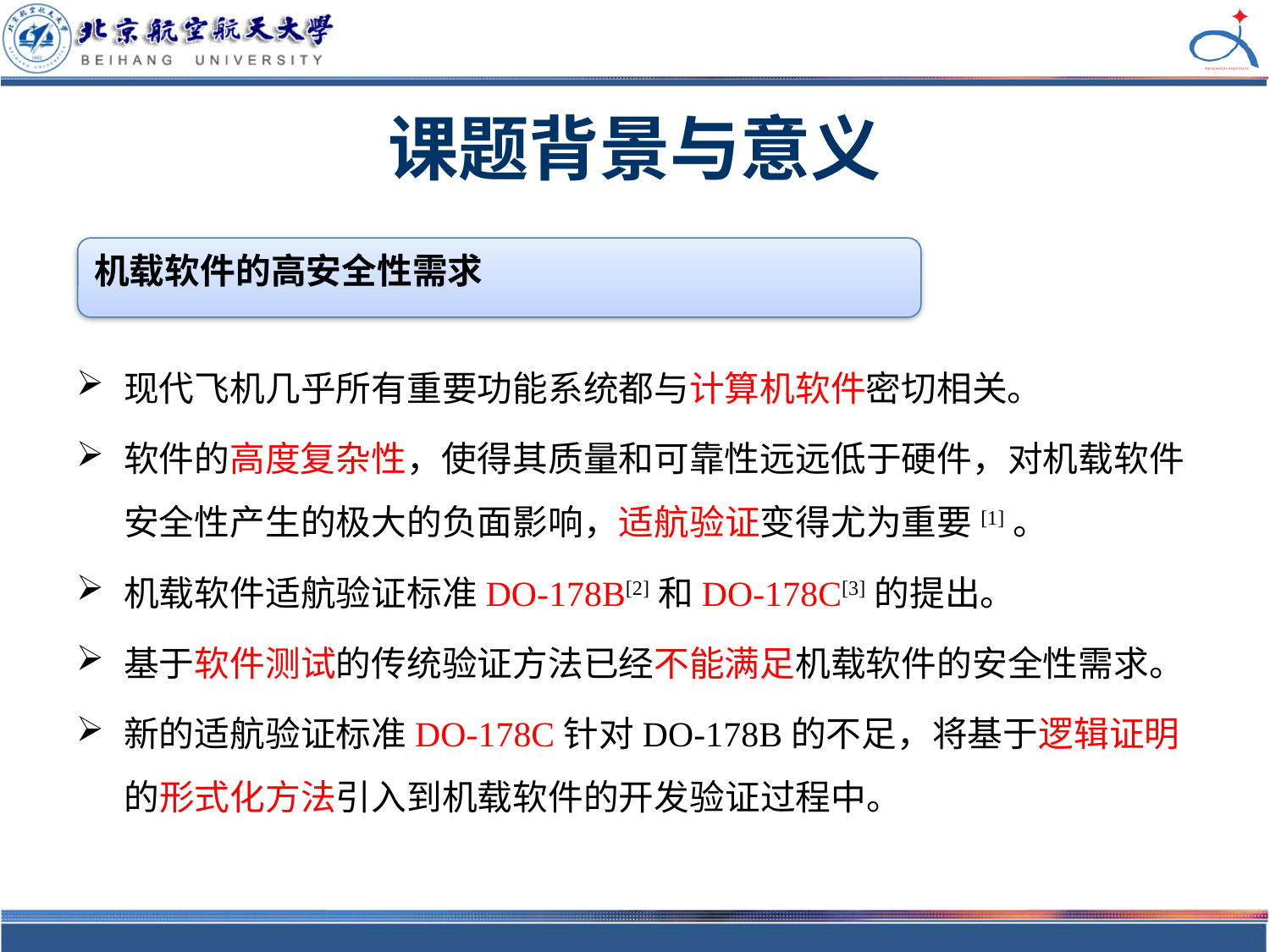

# 课题背景与意义

现代飞机几乎所有重要功能系统都与计算机软件密切相关。
软件的高度复杂性，使得其质量和可靠性远远低于硬件，对机载软件安全性产生的极大的负面影响，适航验证变得尤为重要[1]。
机载软件适航验证标准DO-178B[2]和DO-178C[3]的提出。
基于软件测试的传统验证方法已经不能满足机载软件的安全性需求。
新的适航验证标准DO-178C针对DO-178B的不足，将基于逻辑证明的形式化方法引入到机载软件的开发验证过程中。

机载软件的高安全性需求